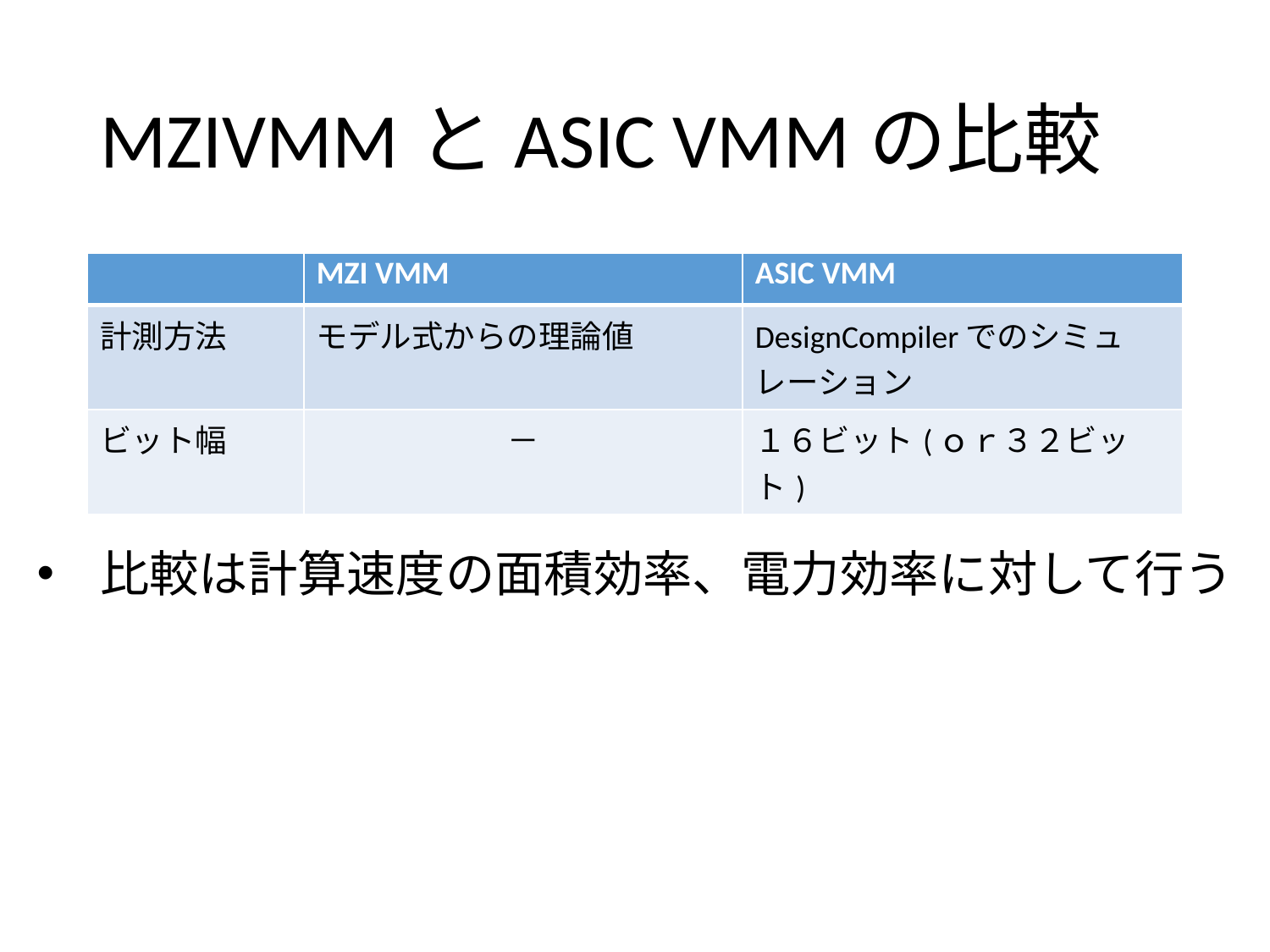

# MZIVMMとASIC VMMの比較
|  | MZI VMM | ASIC VMM |
| --- | --- | --- |
| 計測方法 | モデル式からの理論値 | DesignCompilerでのシミュレーション |
| ビット幅 | － | １６ビット(ｏｒ３２ビット) |
比較は計算速度の面積効率、電力効率に対して行う